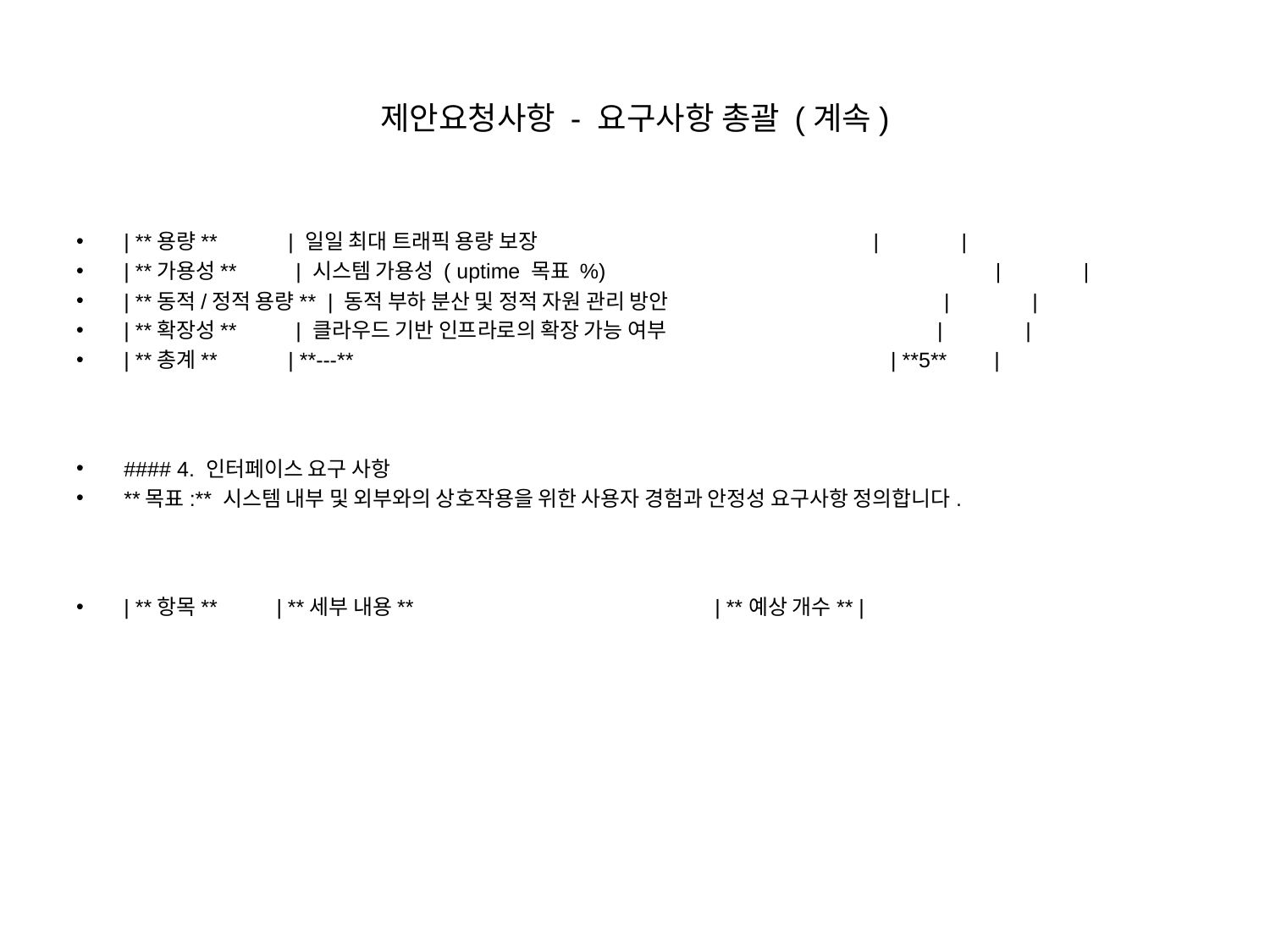

# 제안요청사항 - 요구사항 총괄 (계속)
| **용량**            | 일일 최대 트래픽 용량 보장                                                                       |              |
| **가용성**          | 시스템 가용성 ( uptime 목표 %)                                                                  |              |
| **동적/정적 용량**  | 동적 부하 분산 및 정적 자원 관리 방안                                                          |              |
| **확장성**          | 클라우드 기반 인프라로의 확장 가능 여부                                                         |              |
| **총계**            | **---**                                                                                           | **5**        |

#### 4. 인터페이스 요구 사항
**목표:** 시스템 내부 및 외부와의 상호작용을 위한 사용자 경험과 안정성 요구사항 정의합니다.

| **항목**          | **세부 내용**                                                   | **예상 개수** |